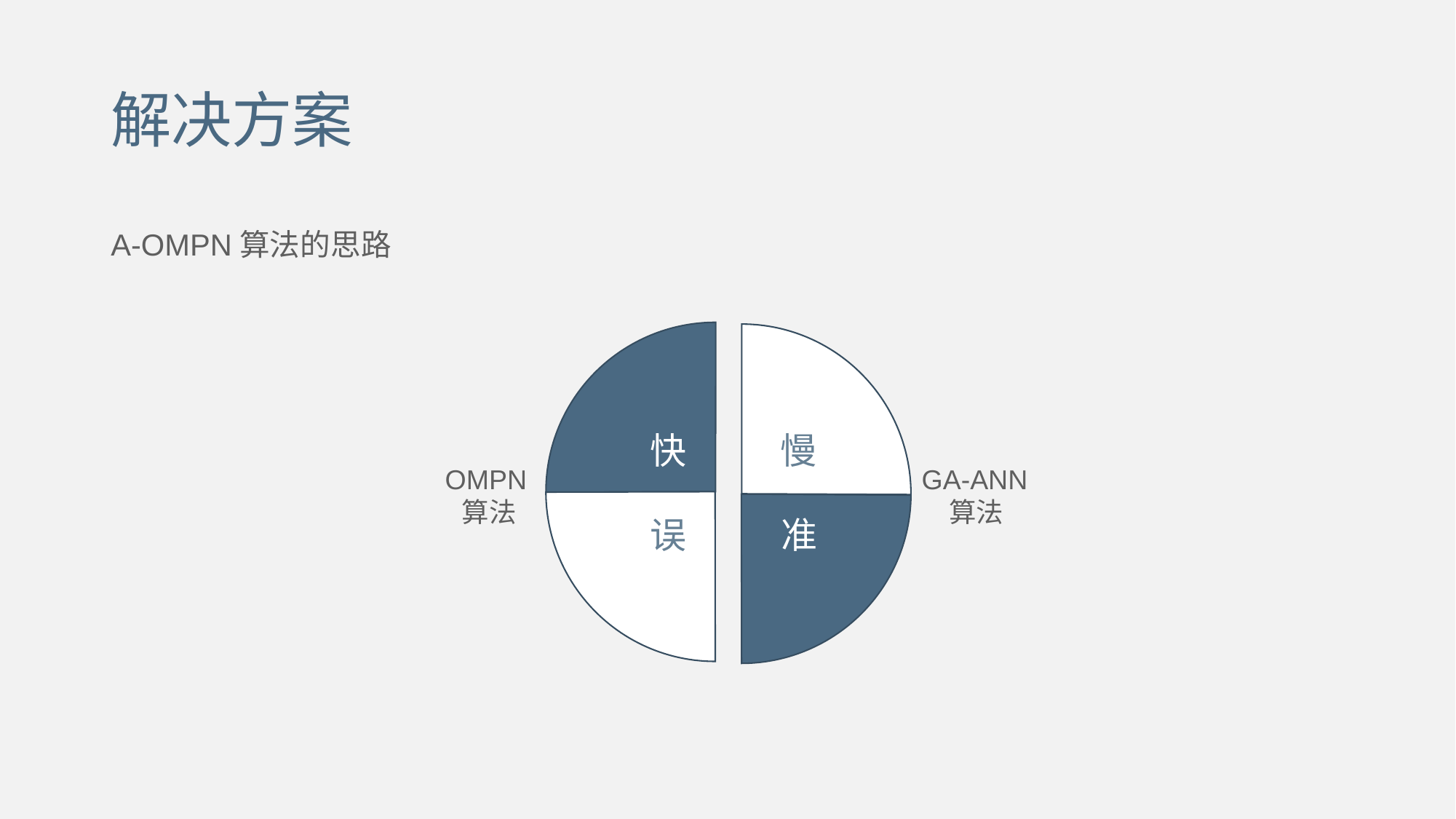

解决方案
A-OMPN算法的思路

快
慢
OMPN算法
GA-ANN算法
误
准